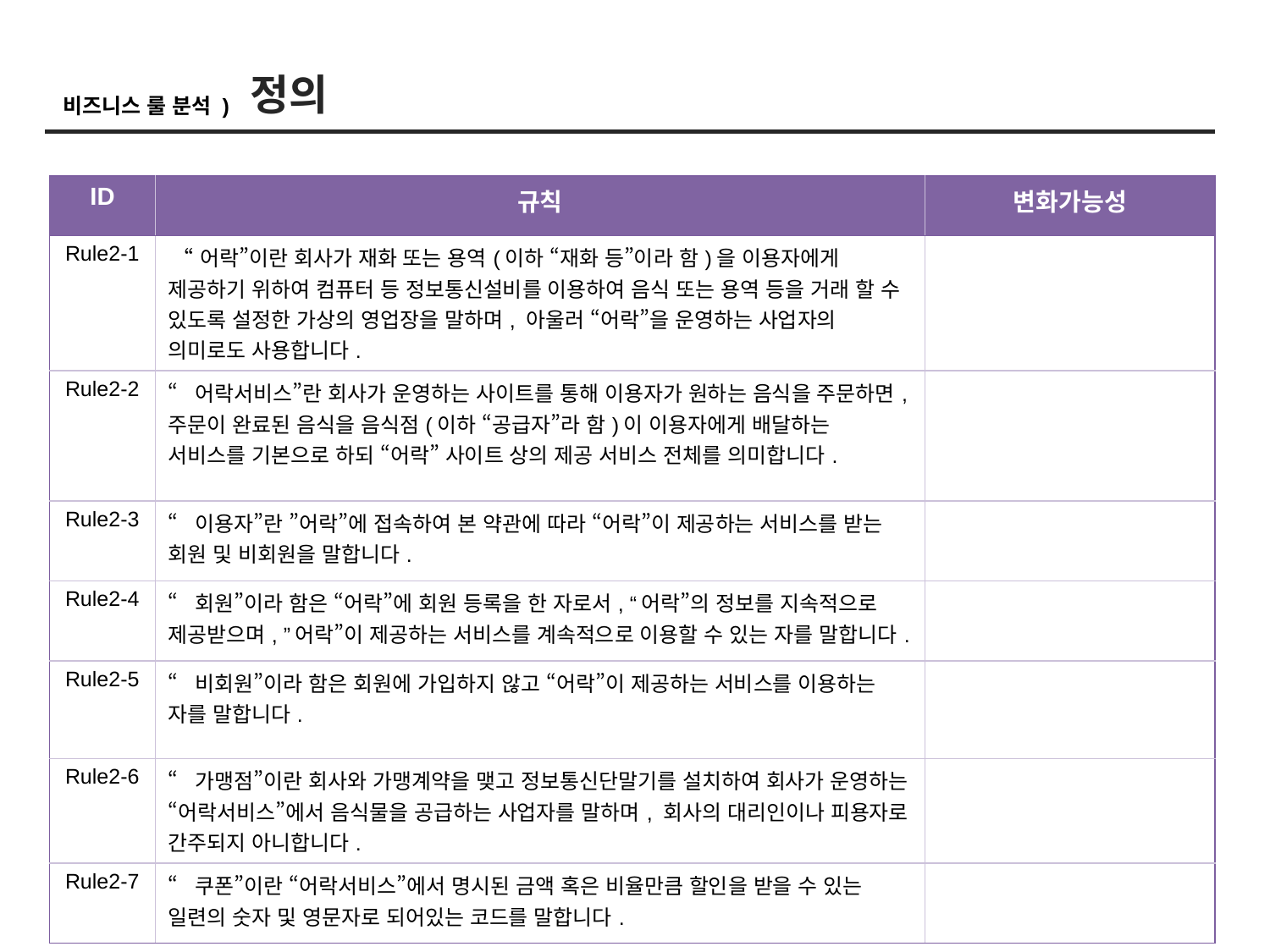

정의
비즈니스 룰 분석 )
| ID | 규칙 | 변화가능성 |
| --- | --- | --- |
| Rule2-1 | “어락”이란 회사가 재화 또는 용역(이하 “재화 등”이라 함)을 이용자에게 제공하기 위하여 컴퓨터 등 정보통신설비를 이용하여 음식 또는 용역 등을 거래 할 수 있도록 설정한 가상의 영업장을 말하며, 아울러 “어락”을 운영하는 사업자의 의미로도 사용합니다. |  |
| Rule2-2 | “어락서비스”란 회사가 운영하는 사이트를 통해 이용자가 원하는 음식을 주문하면, 주문이 완료된 음식을 음식점(이하 “공급자”라 함)이 이용자에게 배달하는 서비스를 기본으로 하되 “어락” 사이트 상의 제공 서비스 전체를 의미합니다. |  |
| Rule2-3 | “이용자”란 ”어락”에 접속하여 본 약관에 따라 “어락”이 제공하는 서비스를 받는 회원 및 비회원을 말합니다. |  |
| Rule2-4 | “회원”이라 함은 “어락”에 회원 등록을 한 자로서, “어락”의 정보를 지속적으로 제공받으며, ”어락”이 제공하는 서비스를 계속적으로 이용할 수 있는 자를 말합니다. |  |
| Rule2-5 | “비회원”이라 함은 회원에 가입하지 않고 “어락”이 제공하는 서비스를 이용하는 자를 말합니다. |  |
| Rule2-6 | “가맹점”이란 회사와 가맹계약을 맺고 정보통신단말기를 설치하여 회사가 운영하는 “어락서비스”에서 음식물을 공급하는 사업자를 말하며, 회사의 대리인이나 피용자로 간주되지 아니합니다. |  |
| Rule2-7 | “쿠폰”이란 “어락서비스”에서 명시된 금액 혹은 비율만큼 할인을 받을 수 있는 일련의 숫자 및 영문자로 되어있는 코드를 말합니다. |  |